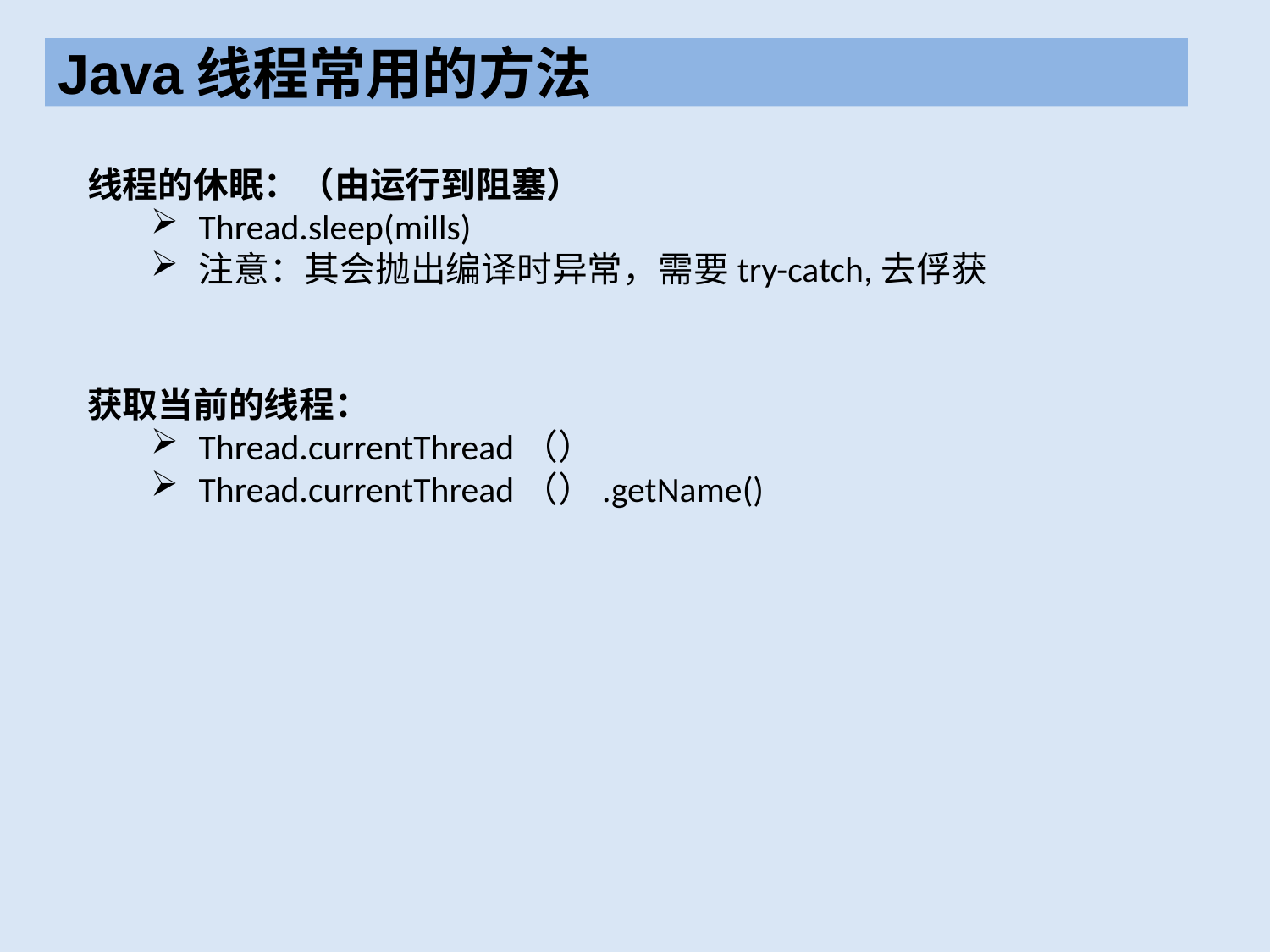

Java线程常用的方法
线程的休眠：（由运行到阻塞）
Thread.sleep(mills)
注意：其会抛出编译时异常，需要try-catch,去俘获
获取当前的线程：
Thread.currentThread（）
Thread.currentThread（）.getName()